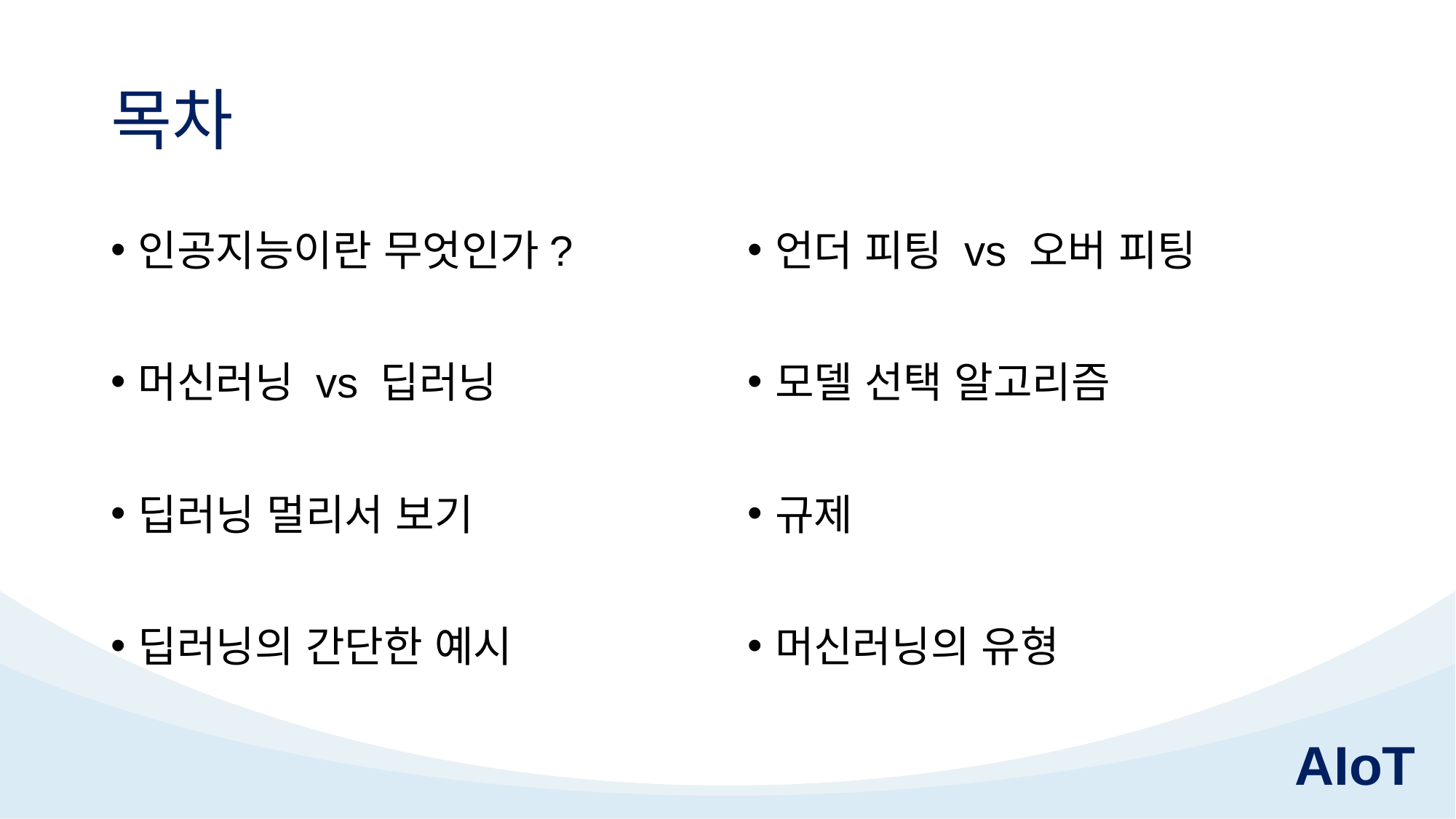

# 목차
인공지능이란 무엇인가?

머신러닝 vs 딥러닝

딥러닝 멀리서 보기

딥러닝의 간단한 예시

언더 피팅 vs 오버 피팅

모델 선택 알고리즘

규제

머신러닝의 유형